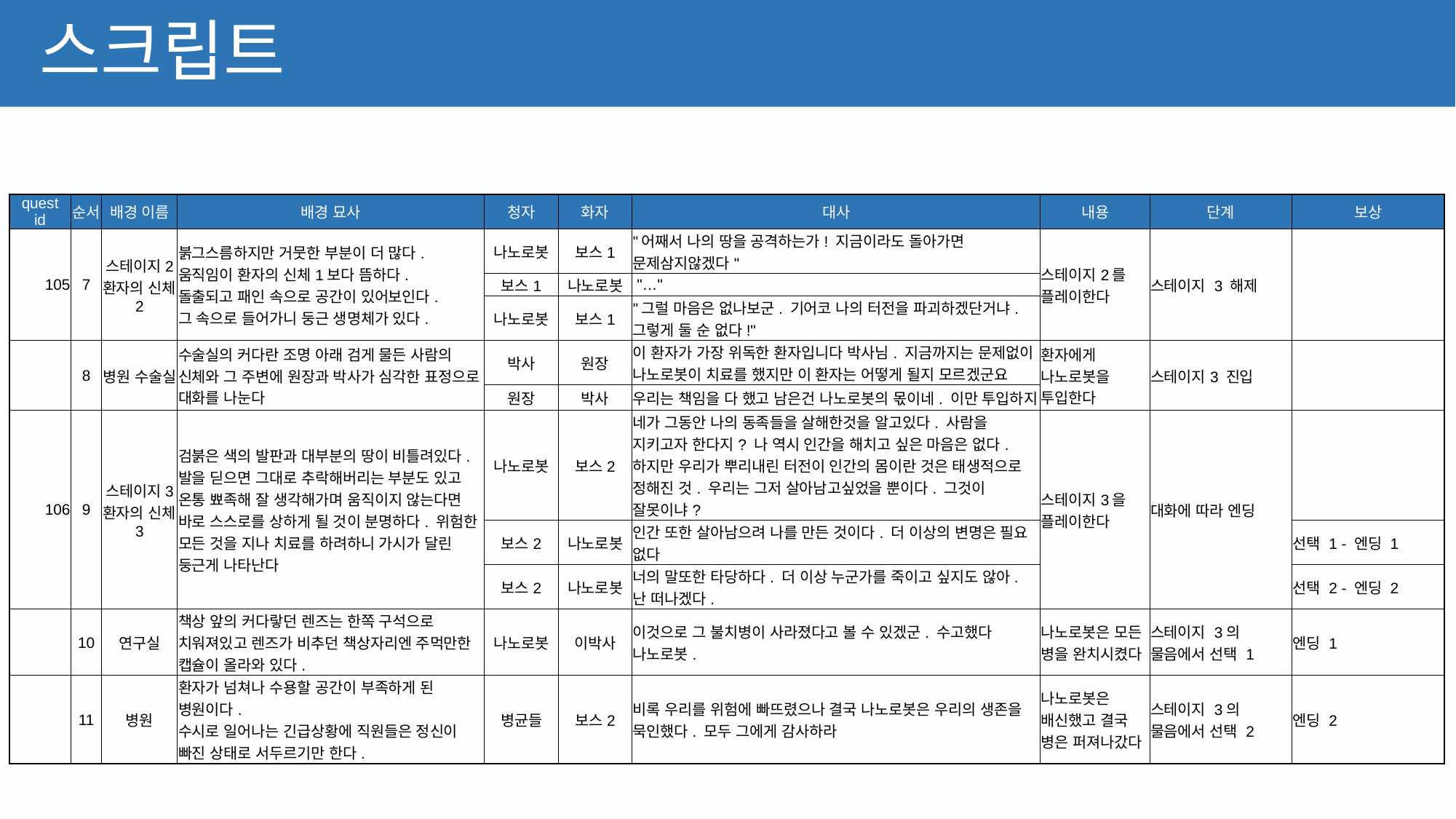

# 스크립트
| quest id | 순서 | 배경 이름 | 배경 묘사 | 청자 | 화자 | 대사 | 내용 | 단계 | 보상 |
| --- | --- | --- | --- | --- | --- | --- | --- | --- | --- |
| 105 | 7 | 스테이지2 환자의 신체2 | 붉그스름하지만 거뭇한 부분이 더 많다. 움직임이 환자의 신체1보다 뜸하다. 돌출되고 패인 속으로 공간이 있어보인다. 그 속으로 들어가니 둥근 생명체가 있다. | 나노로봇 | 보스1 | "어째서 나의 땅을 공격하는가! 지금이라도 돌아가면 문제삼지않겠다" | 스테이지2를 플레이한다 | 스테이지 3 해제 |  |
|  |  |  |  | 보스1 | 나노로봇 | "…" |  |  |  |
|  |  |  |  | 나노로봇 | 보스1 | "그럴 마음은 없나보군. 기어코 나의 터전을 파괴하겠단거냐. 그렇게 둘 순 없다!" |  |  |  |
|  | 8 | 병원 수술실 | 수술실의 커다란 조명 아래 검게 물든 사람의 신체와 그 주변에 원장과 박사가 심각한 표정으로 대화를 나눈다 | 박사 | 원장 | 이 환자가 가장 위독한 환자입니다 박사님. 지금까지는 문제없이 나노로봇이 치료를 했지만 이 환자는 어떻게 될지 모르겠군요 | 환자에게 나노로봇을 투입한다 | 스테이지3 진입 |  |
|  |  |  |  | 원장 | 박사 | 우리는 책임을 다 했고 남은건 나노로봇의 몫이네. 이만 투입하지 |  |  |  |
| 106 | 9 | 스테이지3 환자의 신체3 | 검붉은 색의 발판과 대부분의 땅이 비틀려있다. 발을 딛으면 그대로 추락해버리는 부분도 있고 온통 뾰족해 잘 생각해가며 움직이지 않는다면 바로 스스로를 상하게 될 것이 분명하다. 위험한 모든 것을 지나 치료를 하려하니 가시가 달린 둥근게 나타난다 | 나노로봇 | 보스2 | 네가 그동안 나의 동족들을 살해한것을 알고있다. 사람을 지키고자 한다지? 나 역시 인간을 해치고 싶은 마음은 없다. 하지만 우리가 뿌리내린 터전이 인간의 몸이란 것은 태생적으로 정해진 것. 우리는 그저 살아남고싶었을 뿐이다. 그것이 잘못이냐? | 스테이지3을 플레이한다 | 대화에 따라 엔딩 |  |
|  |  |  |  | 보스2 | 나노로봇 | 인간 또한 살아남으려 나를 만든 것이다. 더 이상의 변명은 필요 없다 |  |  | 선택 1 - 엔딩 1 |
|  |  |  |  | 보스2 | 나노로봇 | 너의 말또한 타당하다. 더 이상 누군가를 죽이고 싶지도 않아. 난 떠나겠다. |  |  | 선택 2 - 엔딩 2 |
|  | 10 | 연구실 | 책상 앞의 커다랗던 렌즈는 한쪽 구석으로 치워져있고 렌즈가 비추던 책상자리엔 주먹만한 캡슐이 올라와 있다. | 나노로봇 | 이박사 | 이것으로 그 불치병이 사라졌다고 볼 수 있겠군. 수고했다 나노로봇. | 나노로봇은 모든 병을 완치시켰다 | 스테이지 3의 물음에서 선택 1 | 엔딩 1 |
|  | 11 | 병원 | 환자가 넘쳐나 수용할 공간이 부족하게 된 병원이다. 수시로 일어나는 긴급상황에 직원들은 정신이 빠진 상태로 서두르기만 한다. | 병균들 | 보스2 | 비록 우리를 위험에 빠뜨렸으나 결국 나노로봇은 우리의 생존을 묵인했다. 모두 그에게 감사하라 | 나노로봇은 배신했고 결국 병은 퍼져나갔다 | 스테이지 3의 물음에서 선택 2 | 엔딩 2 |